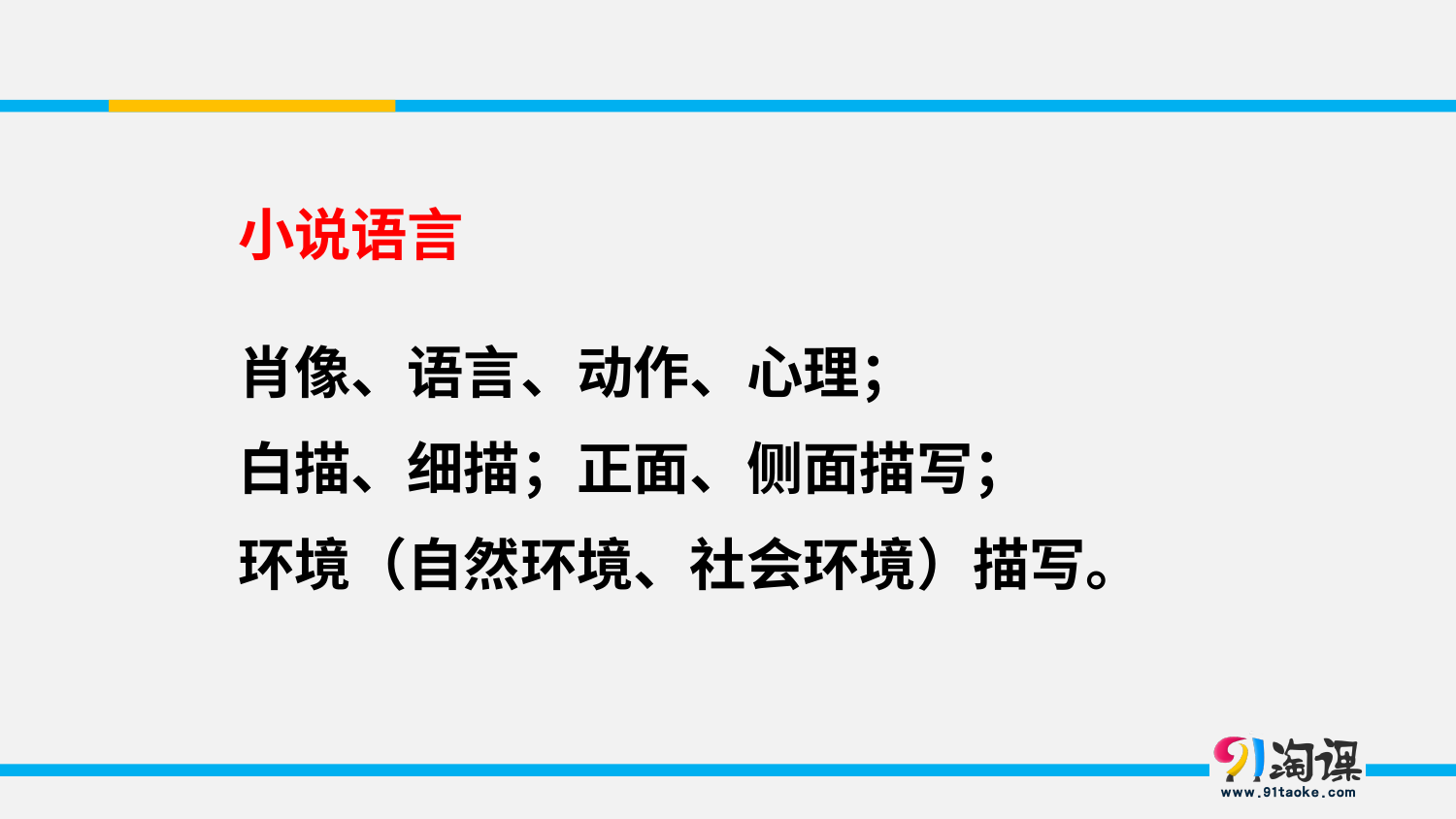

小说语言
肖像、语言、动作、心理；
白描、细描；正面、侧面描写；
环境（自然环境、社会环境）描写。